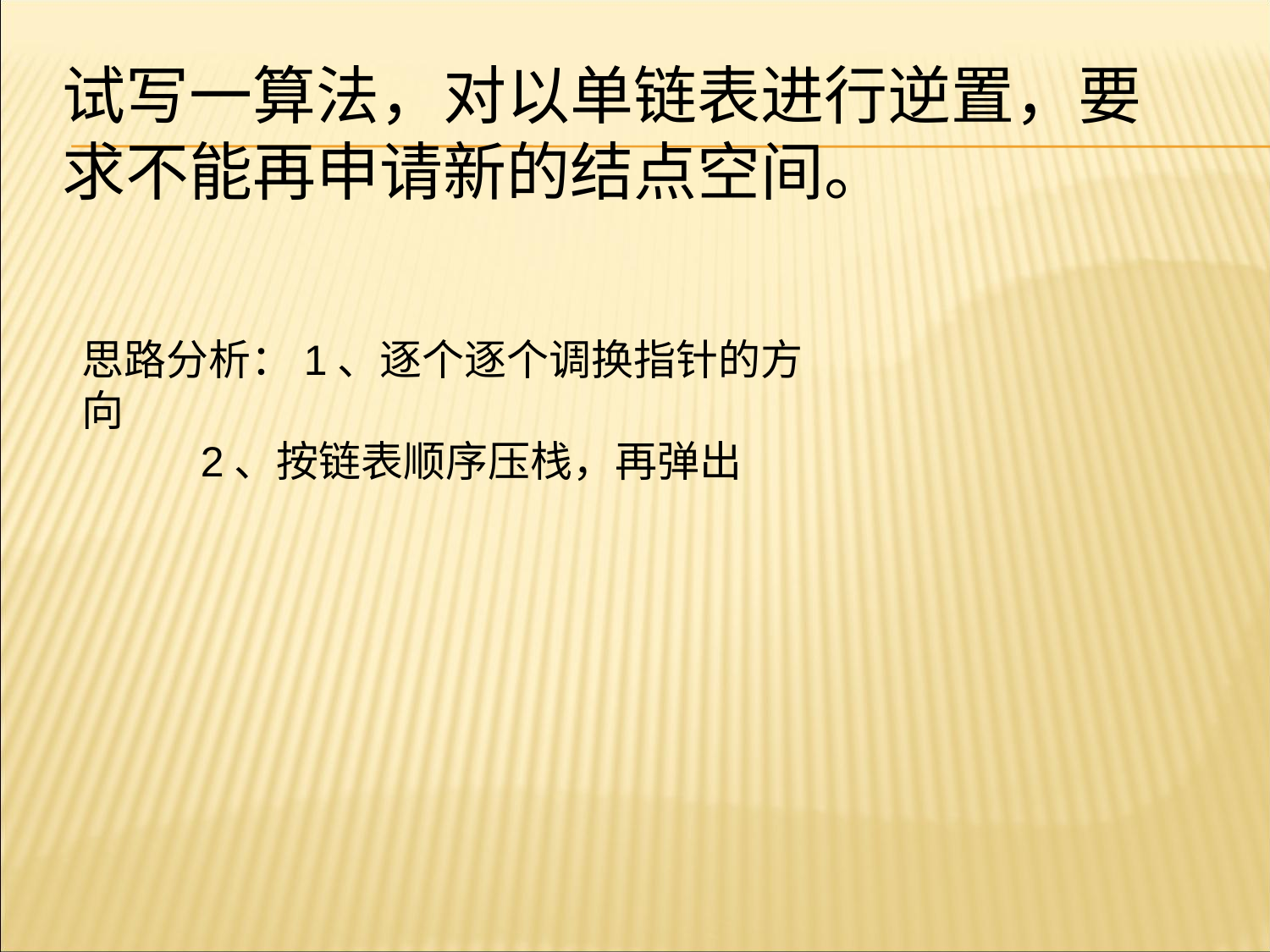

试写一算法，对以单链表进行逆置，要求不能再申请新的结点空间。
思路分析：1、逐个逐个调换指针的方向
          2、按链表顺序压栈，再弹出